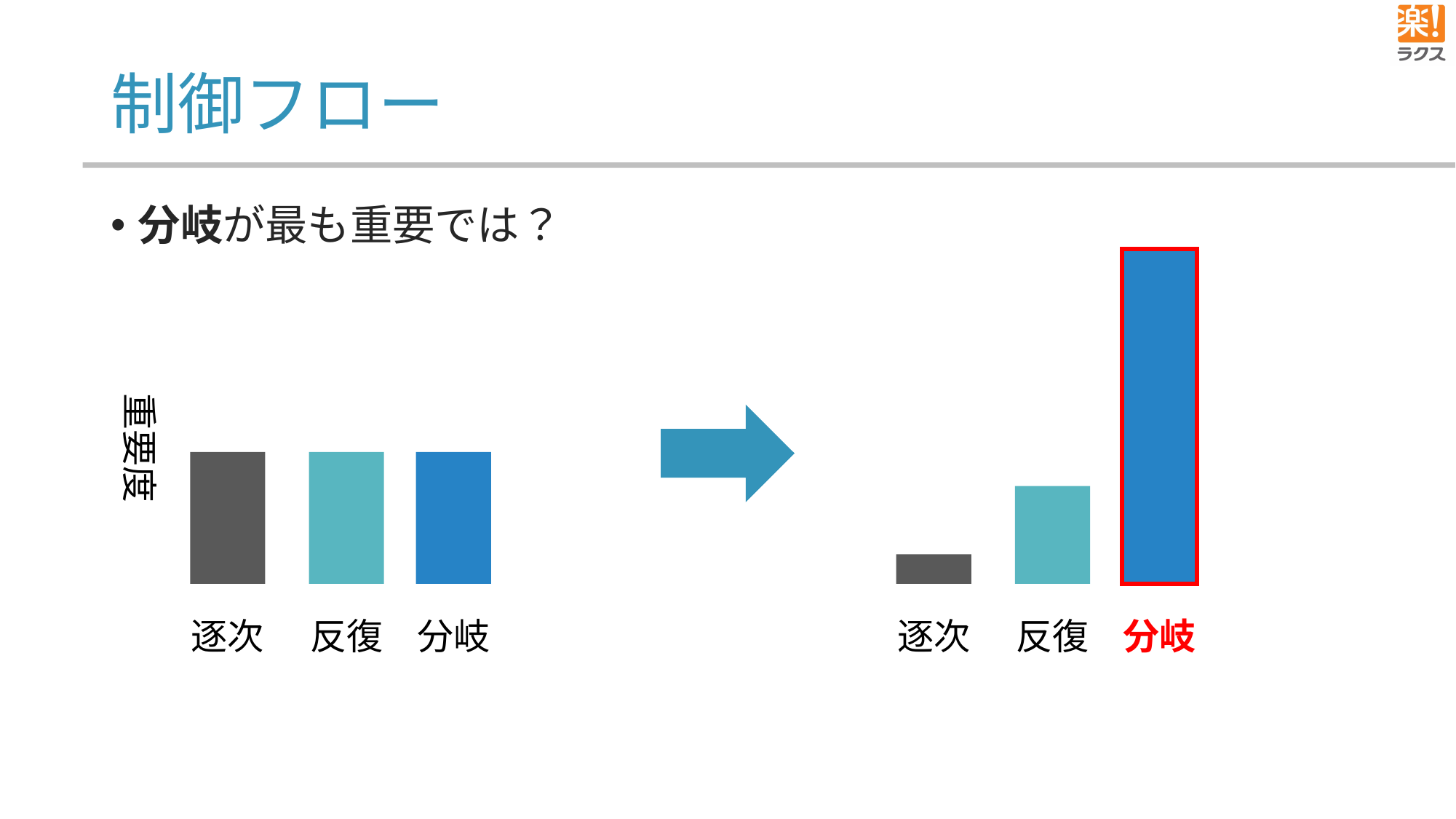

# 制御フロー
分岐が最も重要では？

重要度

逐次
反復
分岐
逐次
反復
分岐